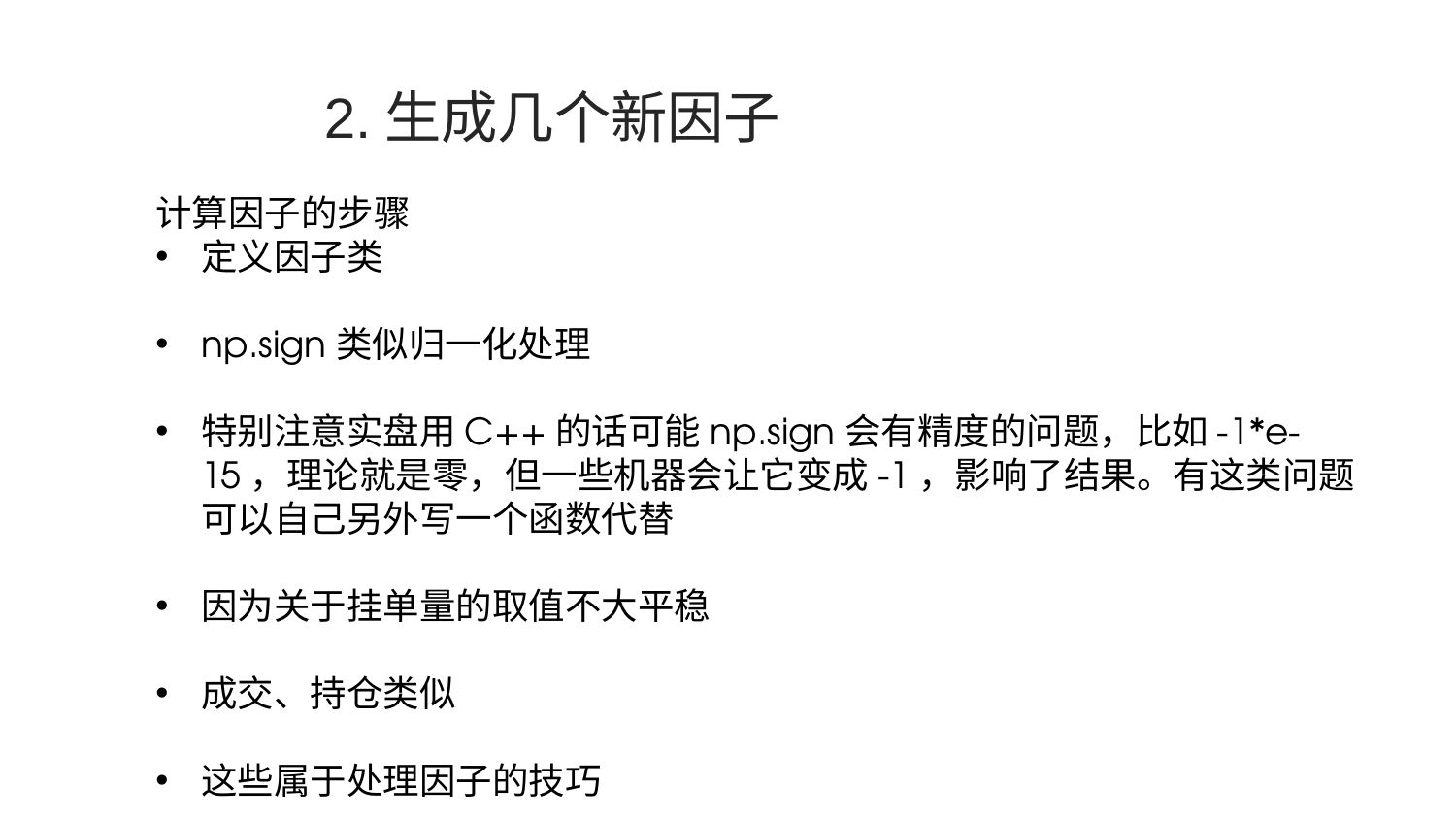

2.生成几个新因子
计算因子的步骤
定义因子类

np.sign类似归一化处理

特别注意实盘用C++的话可能np.sign会有精度的问题，比如-1*e-15，理论就是零，但一些机器会让它变成-1，影响了结果。有这类问题可以自己另外写一个函数代替

因为关于挂单量的取值不大平稳

成交、持仓类似

这些属于处理因子的技巧